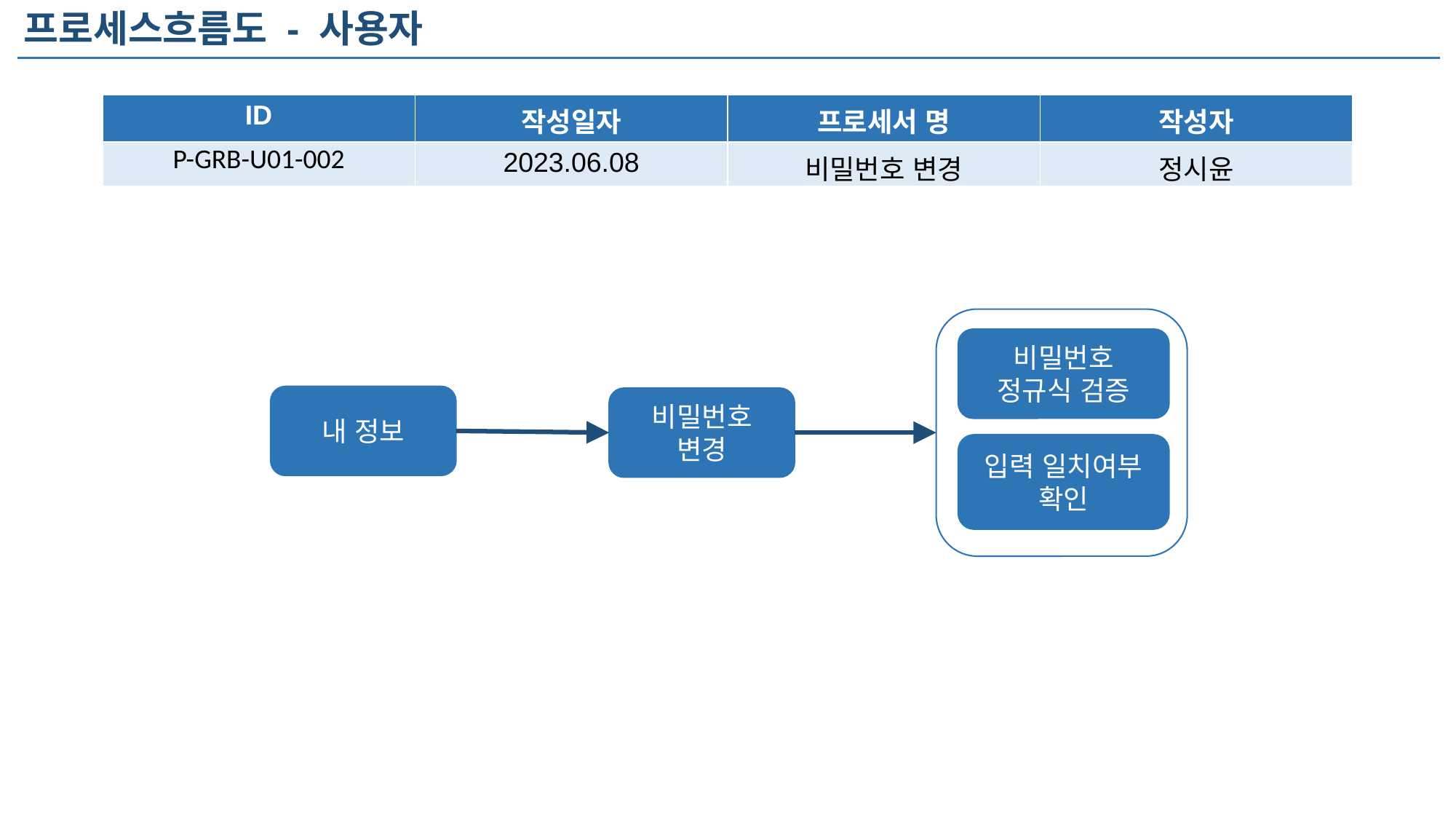

프로세스흐름도 - 사용자
| ID | 작성일자 | 프로세서 명 | 작성자 |
| --- | --- | --- | --- |
| P-GRB-U01-002 | 2023.06.08 | 비밀번호 변경 | 정시윤 |

비밀번호 정규식 검증
내 정보
비밀번호 변경
입력 일치여부 확인